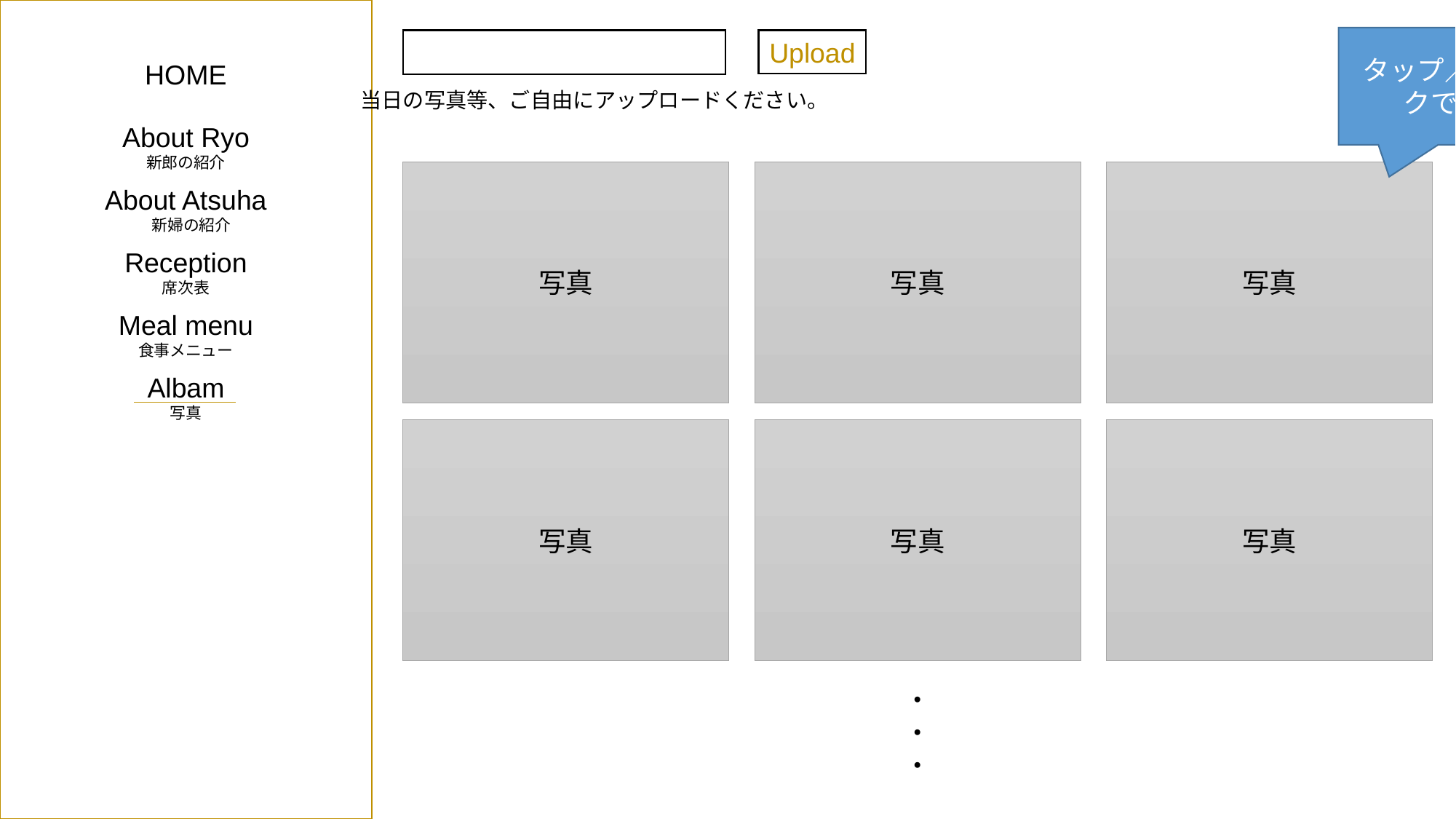

タップ／クリックで拡大

Upload
HOME
当日の写真等、ご自由にアップロードください。
About Ryo
新郎の紹介
写真
写真
写真
About Atsuha
新婦の紹介
Reception
席次表
Meal menu
食事メニュー
Albam
写真
写真
写真
写真
・
・
・